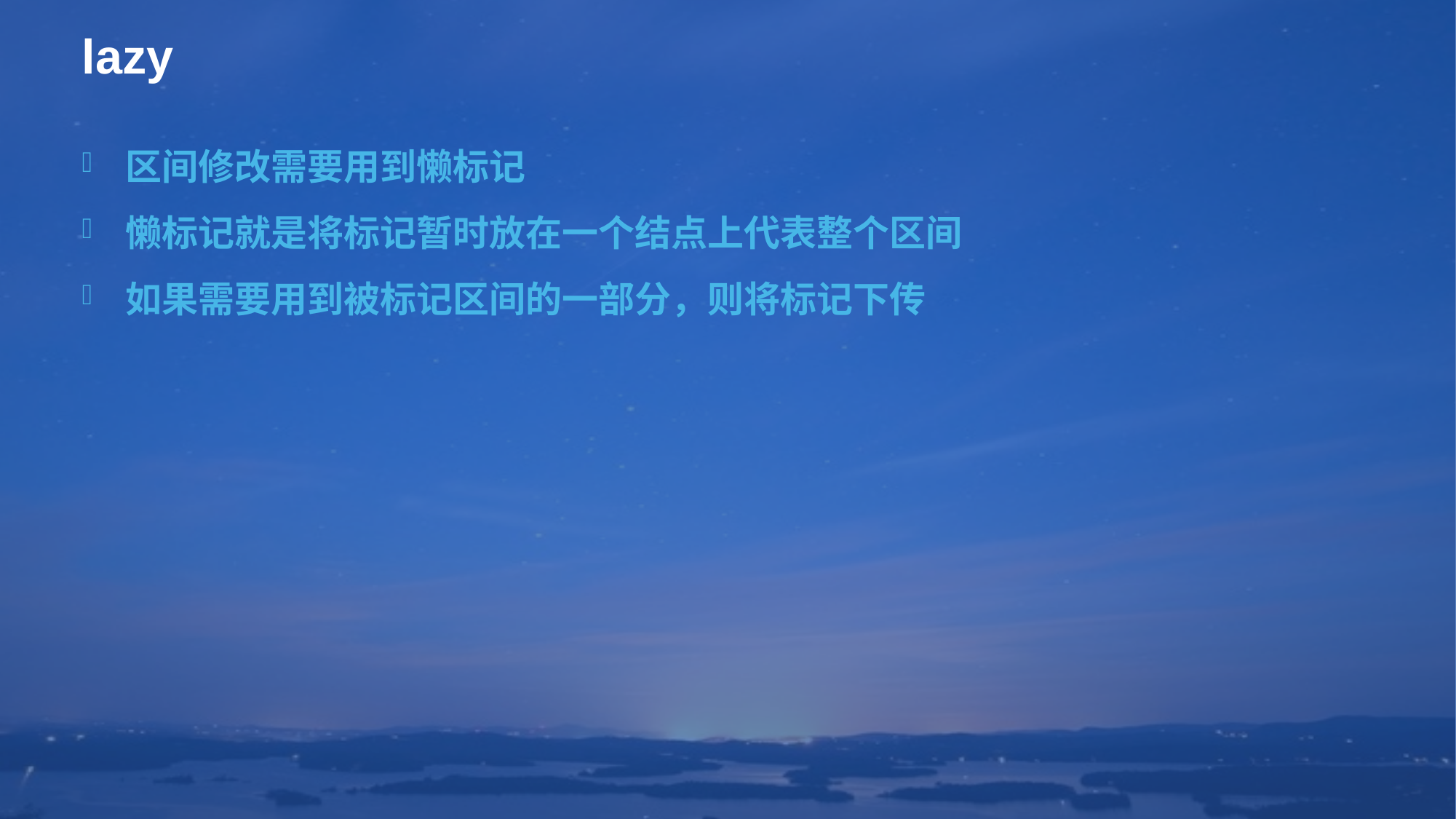

# lazy
区间修改需要用到懒标记
懒标记就是将标记暂时放在一个结点上代表整个区间
如果需要用到被标记区间的一部分，则将标记下传